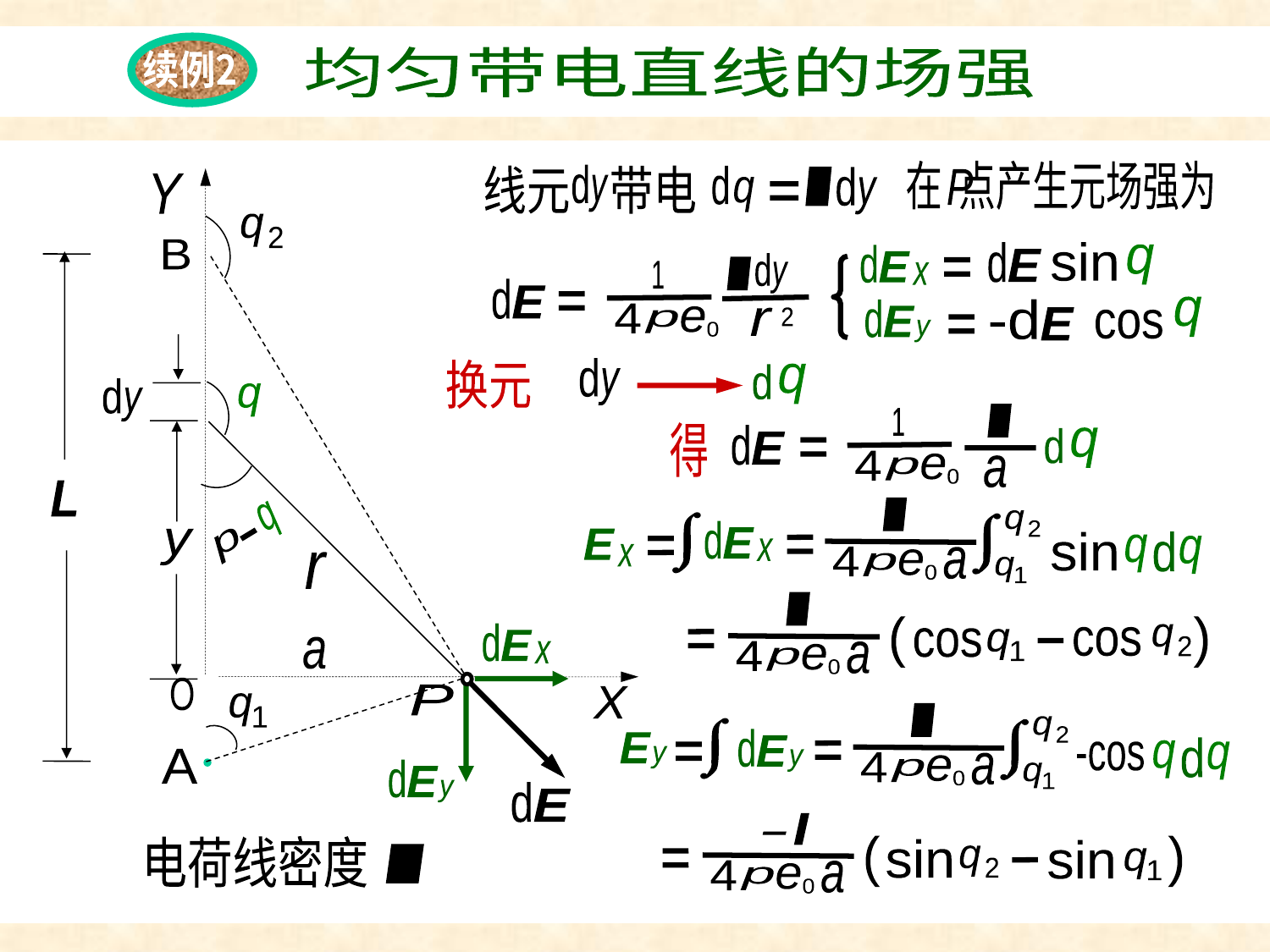

续16

续例2
均匀带电直线的场强

在  点产生元场强为
d
y
线元    带电
d
λ
d
y
P

q

Y
θ
2

B
d
E
sin
θ
d
E
x
d
y

λ
1

4
ε
0
π
d
E

θ

-d
d
E
y
2
E
r
cos

d
y
换元
θ
d

d
y

θ

λ
1

4
ε
0
π
θ
d

a
得
d
E

sin
)
(
θ
π

sin
θ
a
r

tg

θ
)
(
tg
θ
π
a

y

2
2
θ
csc
2
a
sin
θ

2
a

2
r

θ
d
2
θ
csc
a
d
y
ctg
θ
a
y

,

L
λ

4
a
ε
0
π
θ
2

d
E
x
E

d
θ
θ
sin

x
θ
1
λ

4
a
ε
0
π
(
)
θ
2

cos

cos
θ
1
θ
y
π

r

d
E
x
a
θ
d
2
θ
csc
a
λ
1

4
ε
0
π
d
E

2
θ
csc
2
a
λ
1

4
ε
0
π
θ
d

a
得

O

P
X
θ
1
λ

4
a
ε
0
π
θ
2

d
E
y
E
y

d
θ
θ

-cos
θ
1
−λ

4
a
ε
0
π
(
)
sin
sin

θ
2

θ
1

A

d
E
y

d
E
电荷线密度
λ